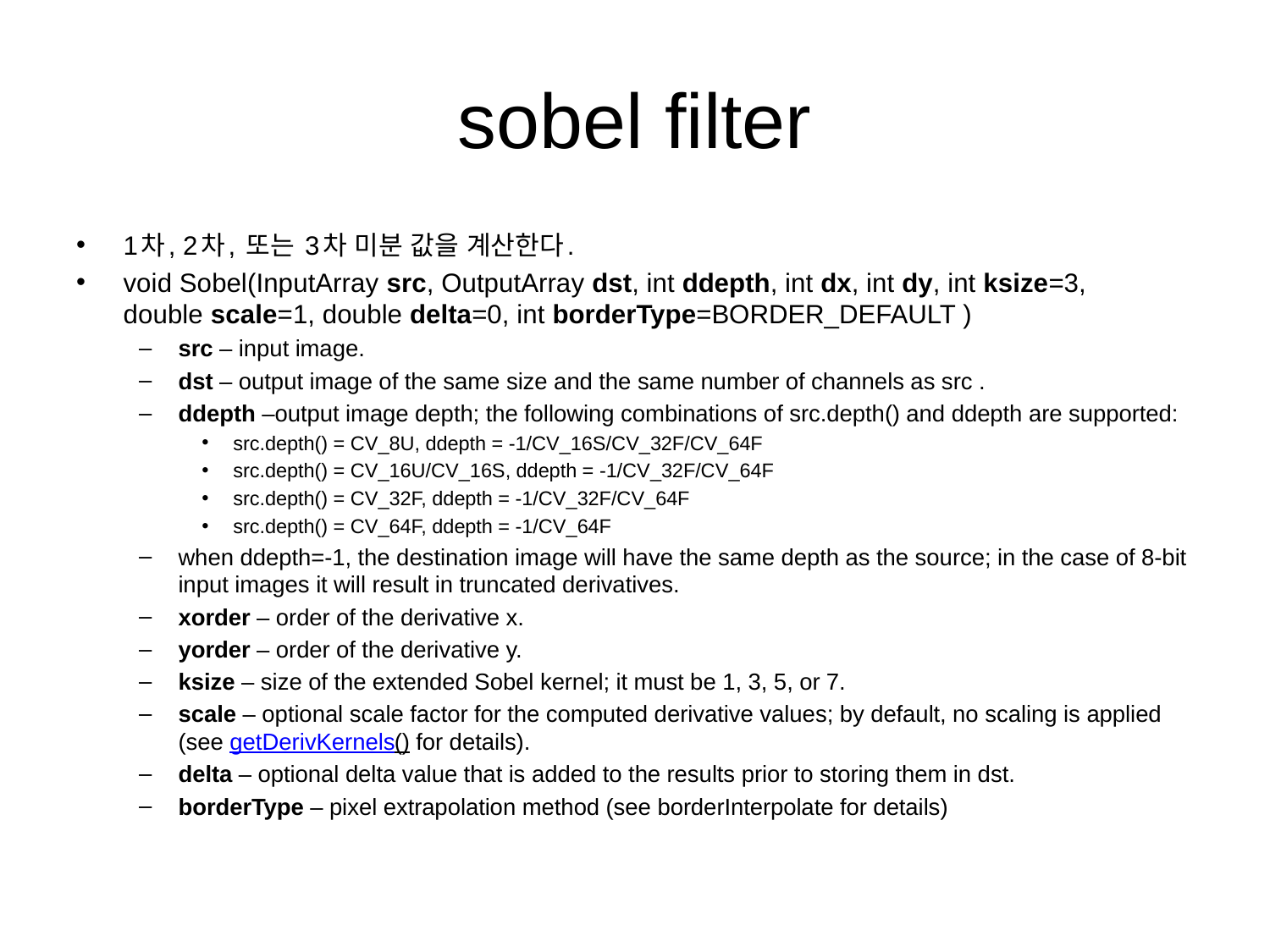

# sobel filter
1차, 2차, 또는 3차 미분 값을 계산한다.
void Sobel(InputArray src, OutputArray dst, int ddepth, int dx, int dy, int ksize=3, double scale=1, double delta=0, int borderType=BORDER_DEFAULT )
src – input image.
dst – output image of the same size and the same number of channels as src .
ddepth –output image depth; the following combinations of src.depth() and ddepth are supported:
src.depth() = CV_8U, ddepth = -1/CV_16S/CV_32F/CV_64F
src.depth() = CV_16U/CV_16S, ddepth = -1/CV_32F/CV_64F
src.depth() = CV_32F, ddepth = -1/CV_32F/CV_64F
src.depth() = CV_64F, ddepth = -1/CV_64F
when ddepth=-1, the destination image will have the same depth as the source; in the case of 8-bit input images it will result in truncated derivatives.
xorder – order of the derivative x.
yorder – order of the derivative y.
ksize – size of the extended Sobel kernel; it must be 1, 3, 5, or 7.
scale – optional scale factor for the computed derivative values; by default, no scaling is applied (see getDerivKernels() for details).
delta – optional delta value that is added to the results prior to storing them in dst.
borderType – pixel extrapolation method (see borderInterpolate for details)